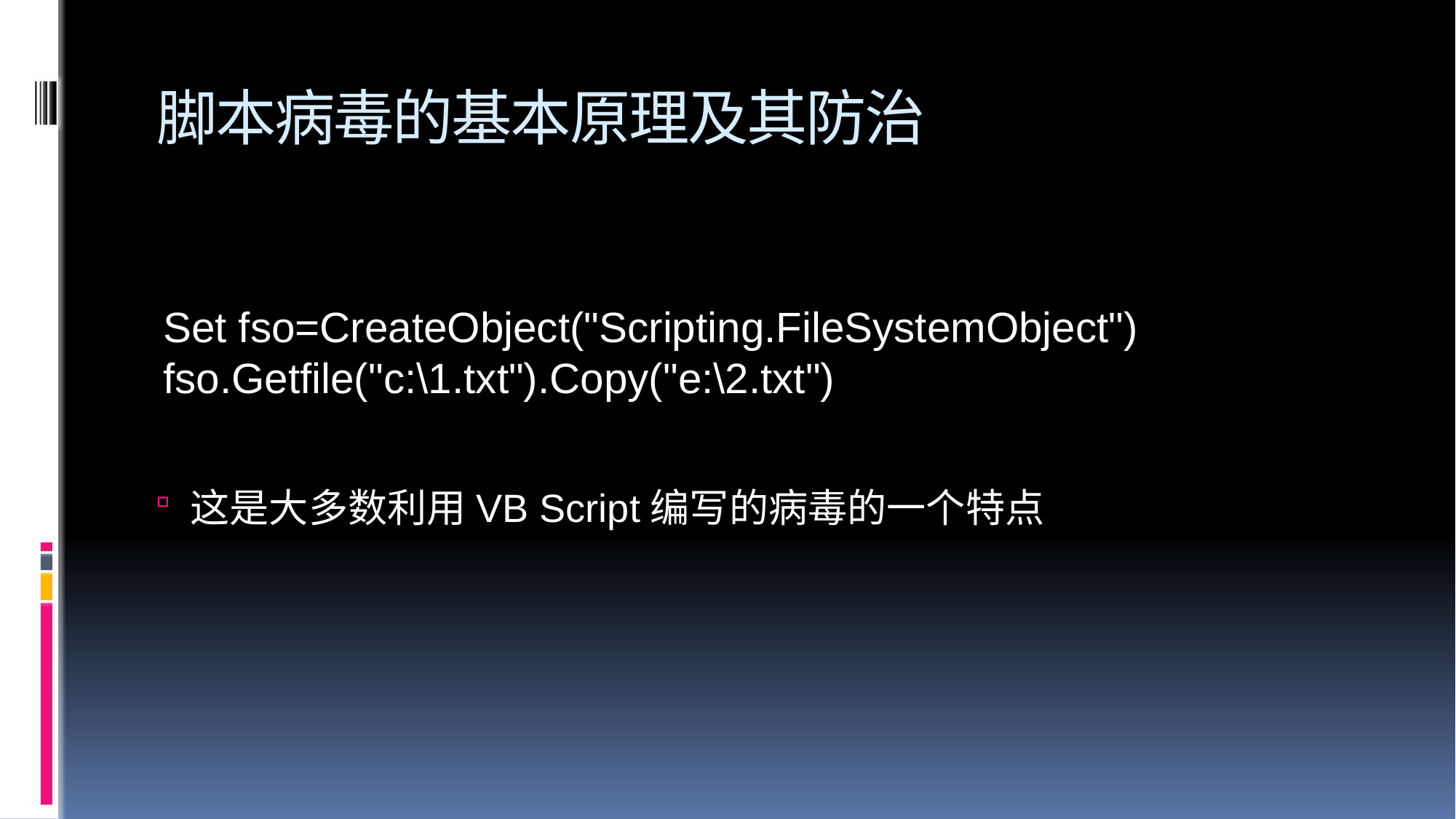

# 脚本病毒的基本原理及其防治
Set fso=CreateObject("Scripting.FileSystemObject")
fso.Getfile("c:\1.txt").Copy("e:\2.txt")
这是大多数利用VB Script编写的病毒的一个特点